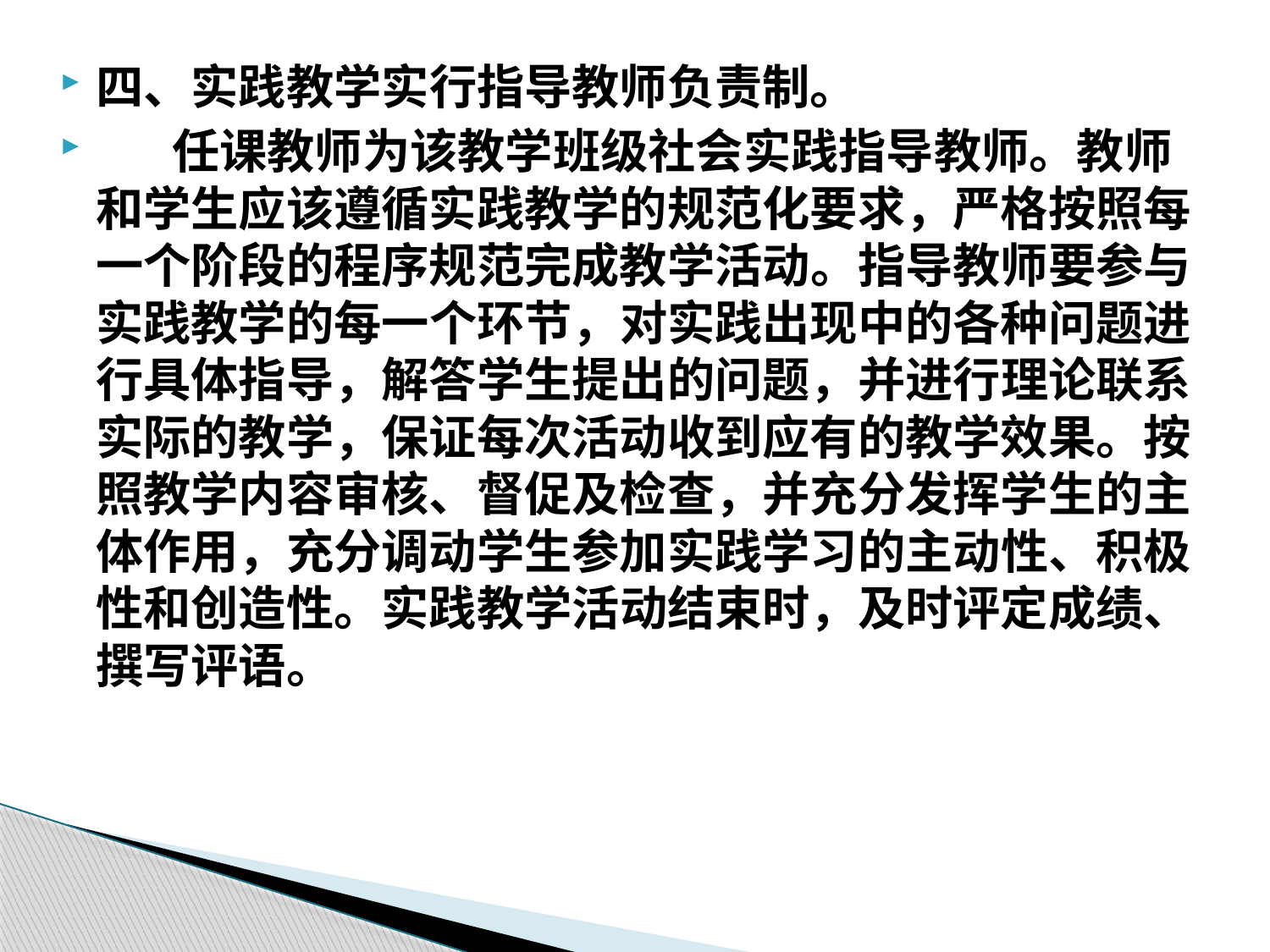

四、实践教学实行指导教师负责制。
      任课教师为该教学班级社会实践指导教师。教师和学生应该遵循实践教学的规范化要求，严格按照每一个阶段的程序规范完成教学活动。指导教师要参与实践教学的每一个环节，对实践出现中的各种问题进行具体指导，解答学生提出的问题，并进行理论联系实际的教学，保证每次活动收到应有的教学效果。按照教学内容审核、督促及检查，并充分发挥学生的主体作用，充分调动学生参加实践学习的主动性、积极性和创造性。实践教学活动结束时，及时评定成绩、撰写评语。